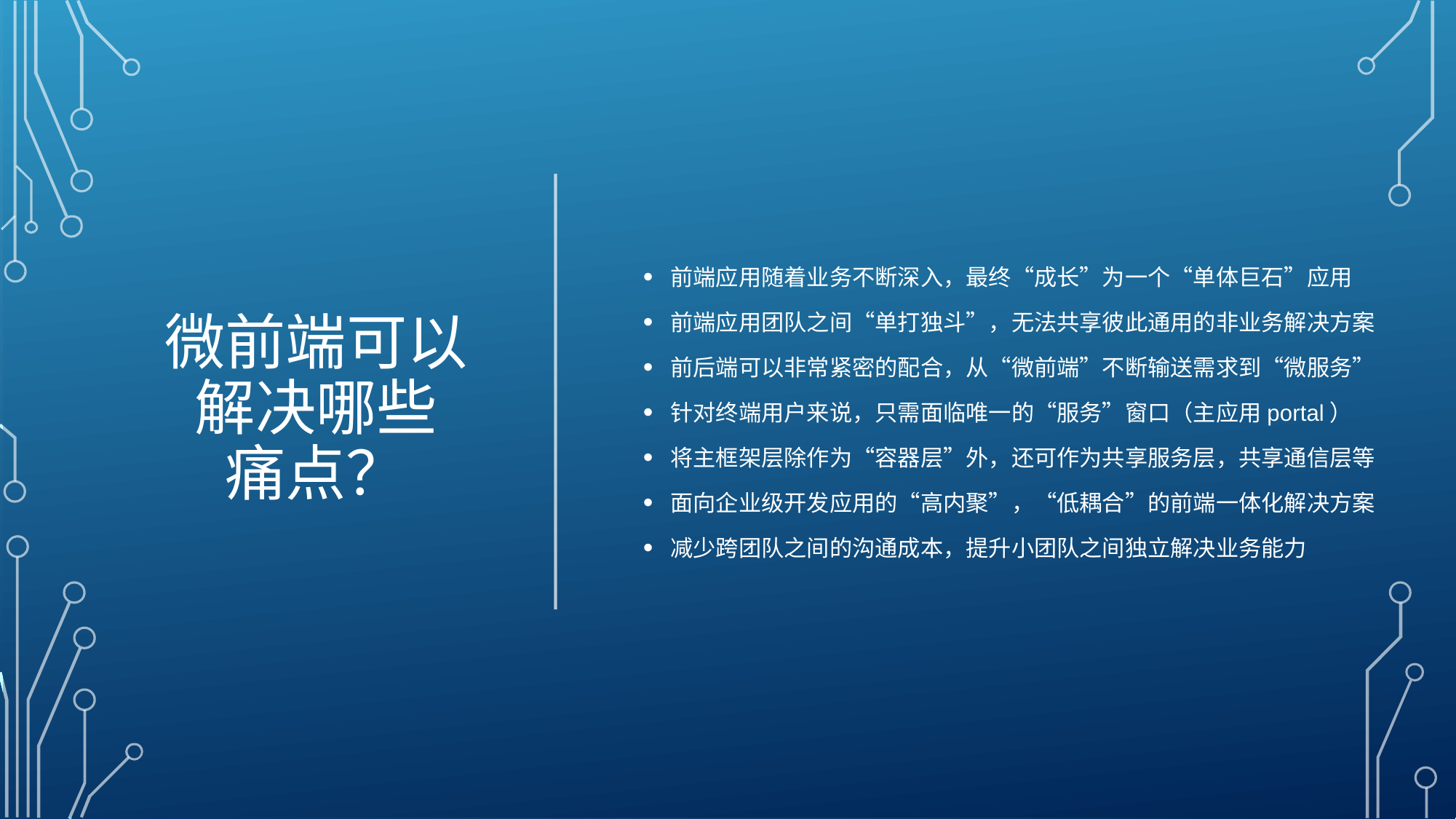

# 微前端可以解决哪些 痛点？
前端应用随着业务不断深入，最终“成长”为一个“单体巨石”应用
前端应用团队之间“单打独斗”，无法共享彼此通用的非业务解决方案
前后端可以非常紧密的配合，从“微前端”不断输送需求到“微服务”
针对终端用户来说，只需面临唯一的“服务”窗口（主应用portal）
将主框架层除作为“容器层”外，还可作为共享服务层，共享通信层等
面向企业级开发应用的“高内聚”，“低耦合”的前端一体化解决方案
减少跨团队之间的沟通成本，提升小团队之间独立解决业务能力